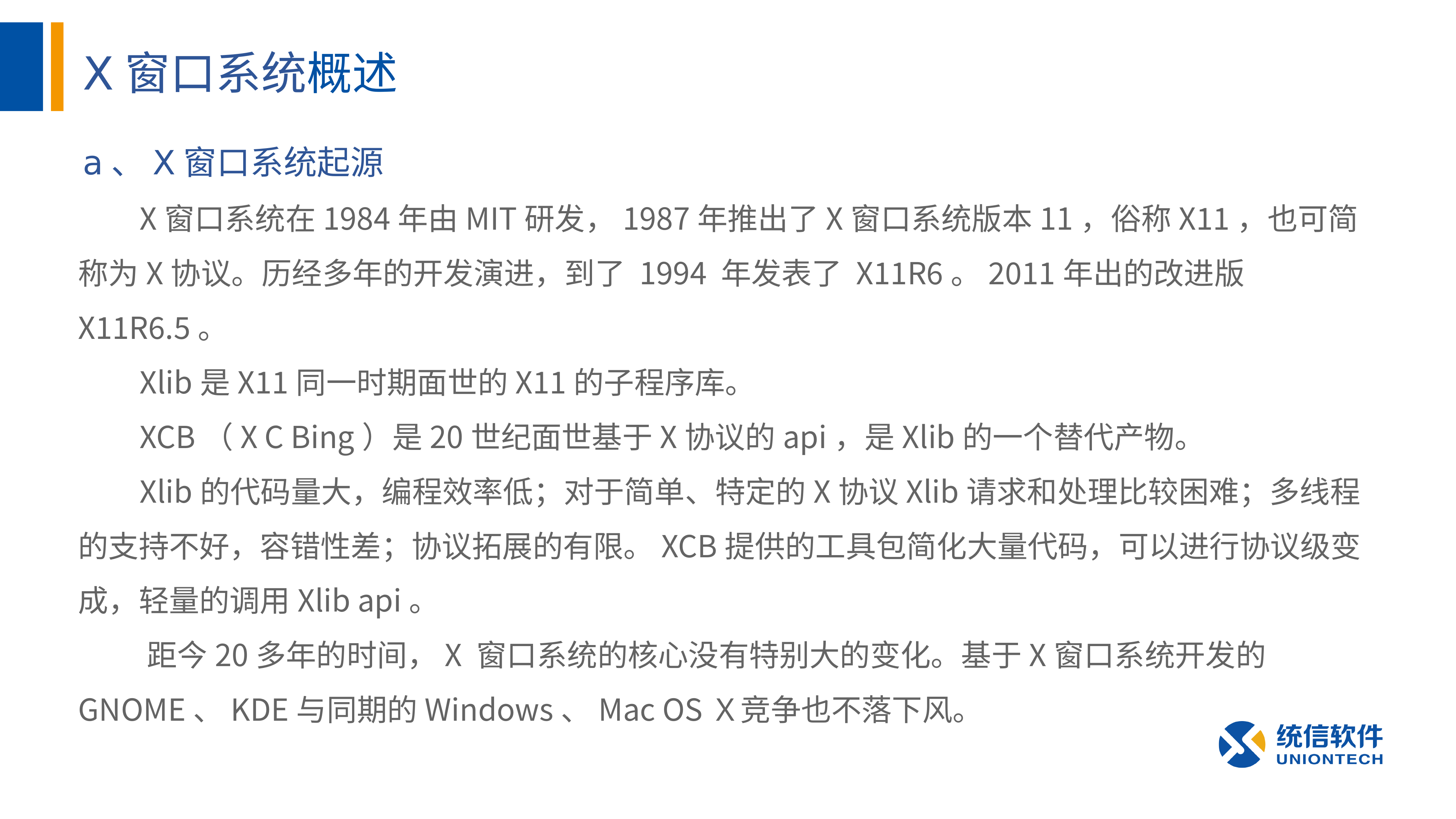

# X窗口系统概述
a、X窗口系统起源
         X窗口系统在1984年由MIT研发，1987年推出了X窗口系统版本11，俗称X11，也可简称为X协议。历经多年的开发演进，到了 1994 年发表了 X11R6。2011年出的改进版X11R6.5。
         Xlib是X11同一时期面世的X11的子程序库。
         XCB（X C Bing）是20世纪面世基于X协议的api，是Xlib的一个替代产物。
         Xlib的代码量大，编程效率低；对于简单、特定的X协议Xlib请求和处理比较困难；多线程的支持不好，容错性差；协议拓展的有限。XCB提供的工具包简化大量代码，可以进行协议级变成，轻量的调用Xlib api。
         距今20多年的时间，X 窗口系统的核心没有特别大的变化。基于X窗口系统开发的GNOME、KDE与同期的Windows、Mac OSＸ竞争也不落下风。